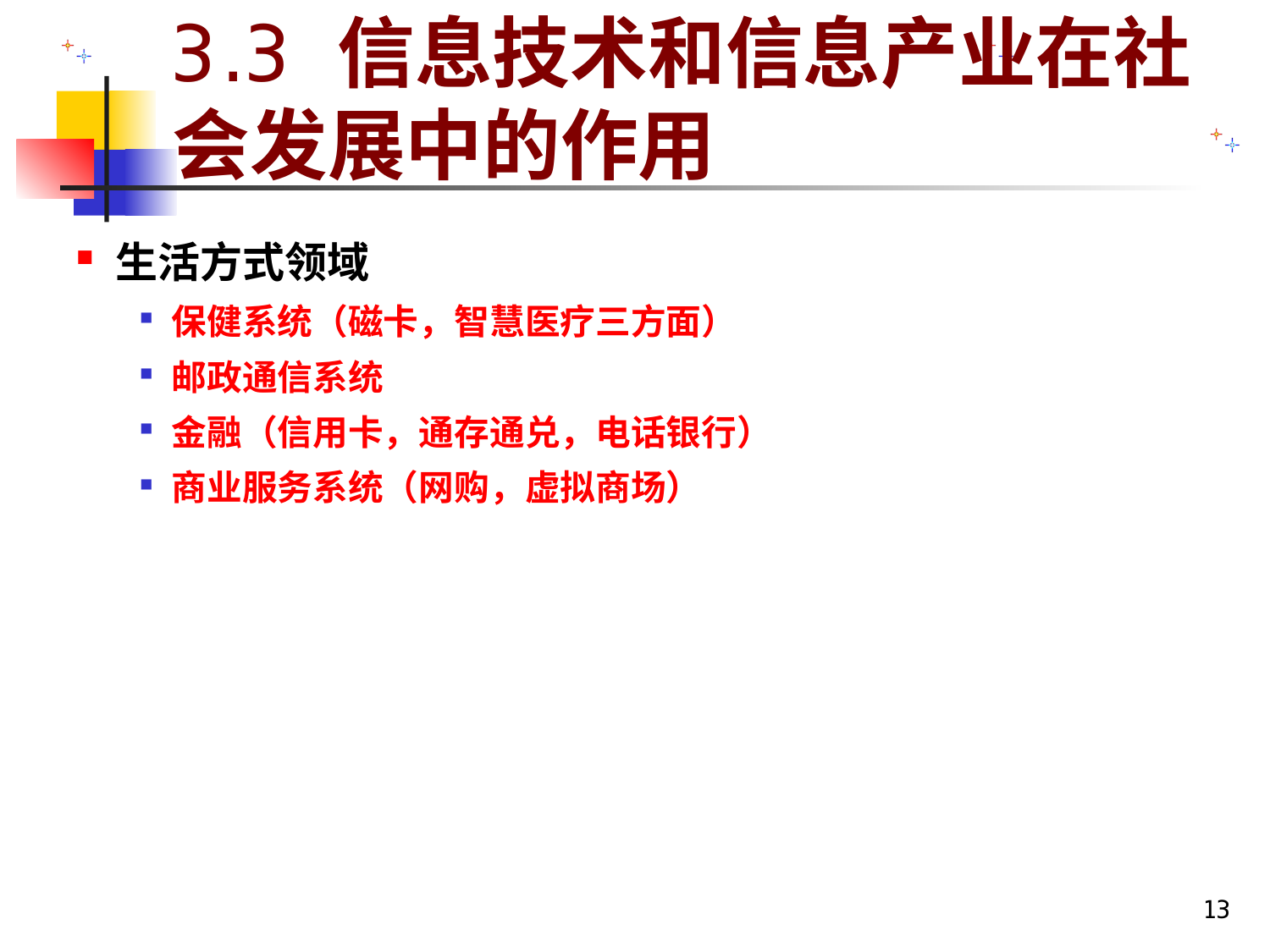

# 3.3 信息技术和信息产业在社会发展中的作用
生活方式领域
保健系统（磁卡，智慧医疗三方面）
邮政通信系统
金融（信用卡，通存通兑，电话银行）
商业服务系统（网购，虚拟商场）
13